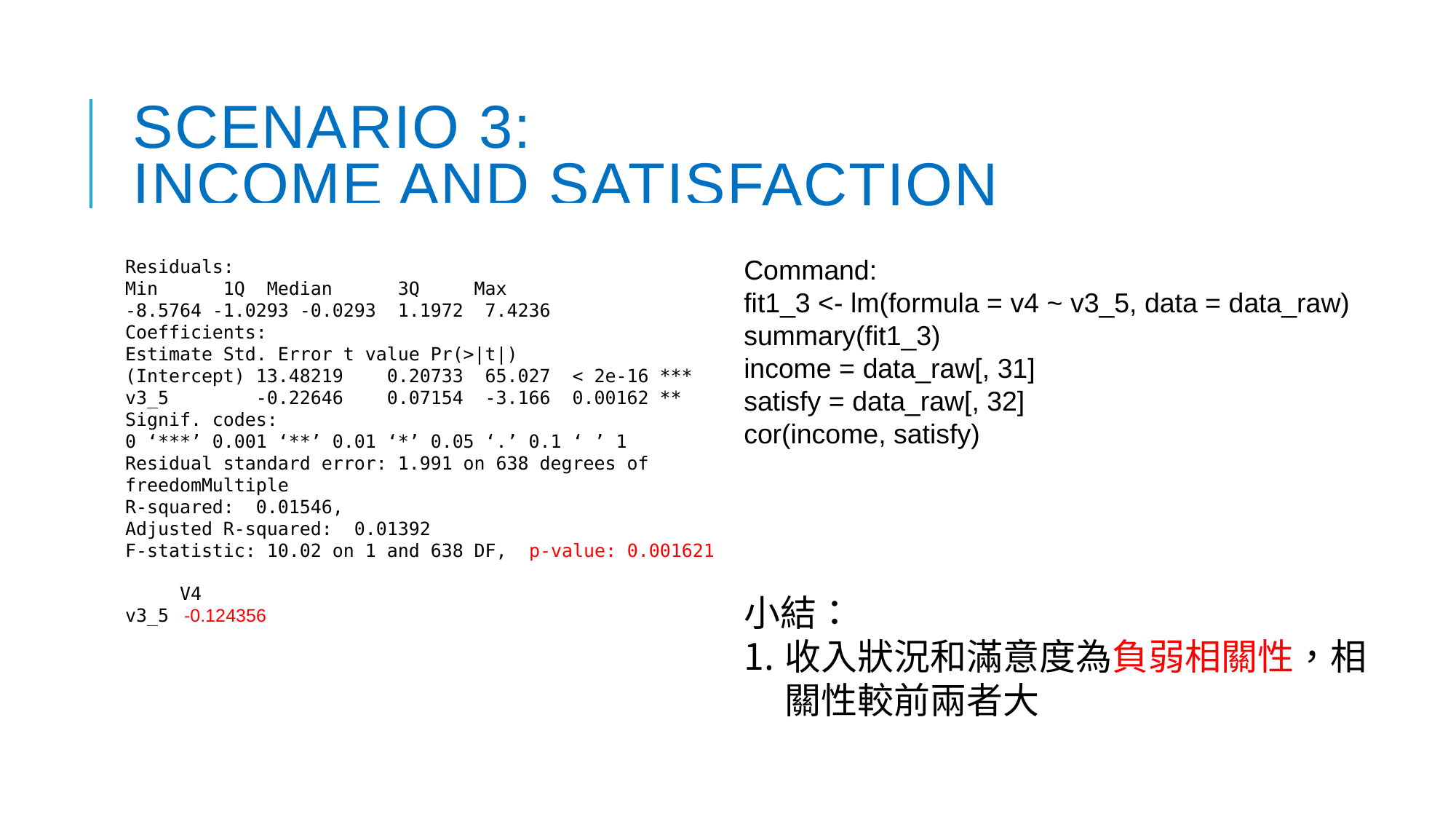

# Scenario 3: income and satisfaction
Residuals:
Min      1Q  Median      3Q     Max
-8.5764 -1.0293 -0.0293  1.1972  7.4236
Coefficients:
Estimate Std. Error t value Pr(>|t|)
(Intercept) 13.48219    0.20733  65.027  < 2e-16 ***
v3_5        -0.22646    0.07154  -3.166  0.00162 **
Signif. codes:
0 ‘***’ 0.001 ‘**’ 0.01 ‘*’ 0.05 ‘.’ 0.1 ‘ ’ 1
Residual standard error: 1.991 on 638 degrees of freedomMultiple
R-squared:  0.01546,
Adjusted R-squared:  0.01392
F-statistic: 10.02 on 1 and 638 DF,  p-value: 0.001621

     V4
v3_5   -0.124356
Command:
fit1_3 <- lm(formula = v4 ~ v3_5, data = data_raw)
summary(fit1_3)
income = data_raw[, 31]
satisfy = data_raw[, 32]
cor(income, satisfy)
小結：
收入狀況和滿意度為負弱相關性，相關性較前兩者大